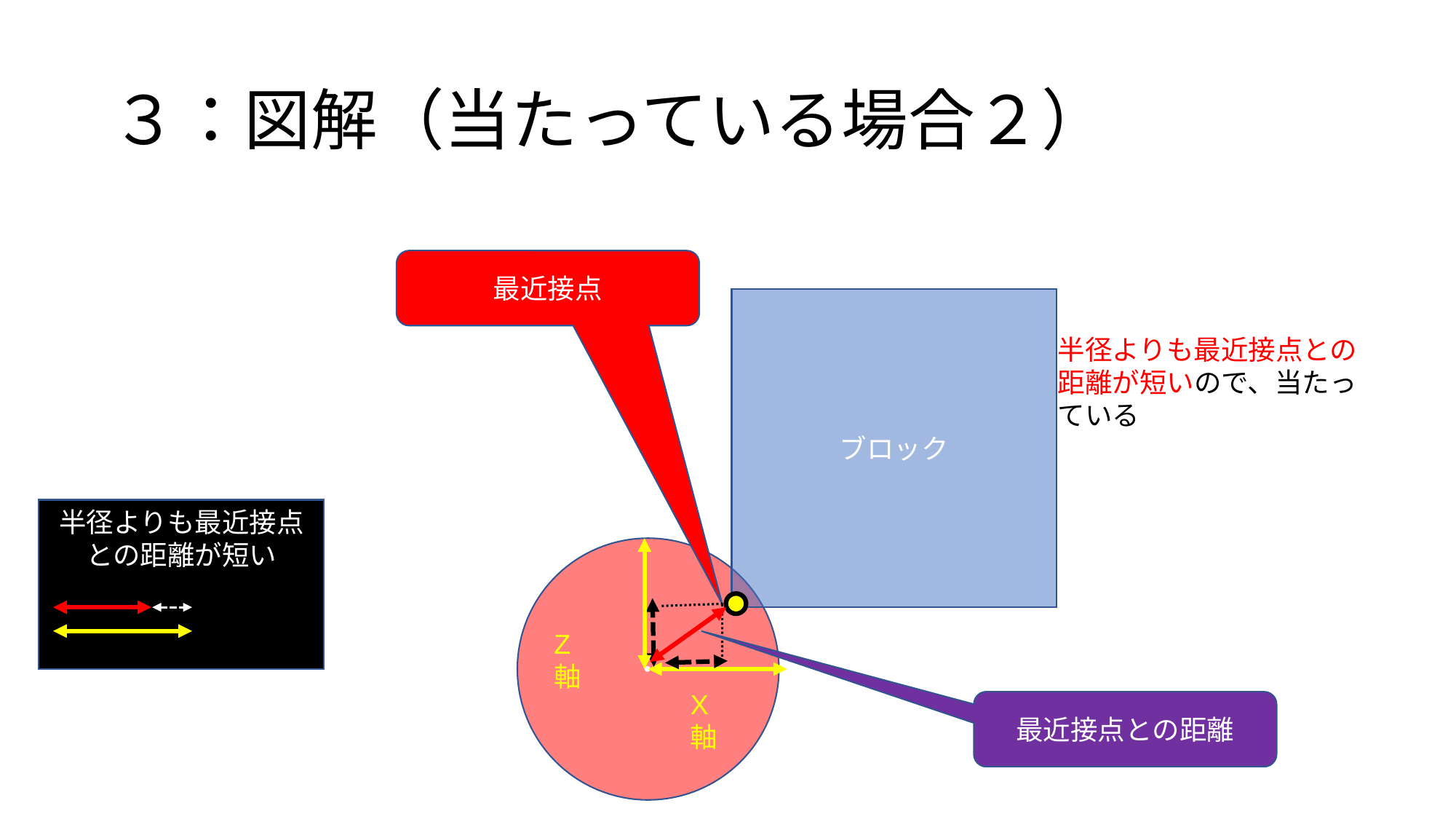

# ３：図解（当たっている場合２）
最近接点
ブロック
半径よりも最近接点との距離が短いので、当たっている
半径よりも最近接点との距離が短い
・

Z軸
X軸
最近接点との距離